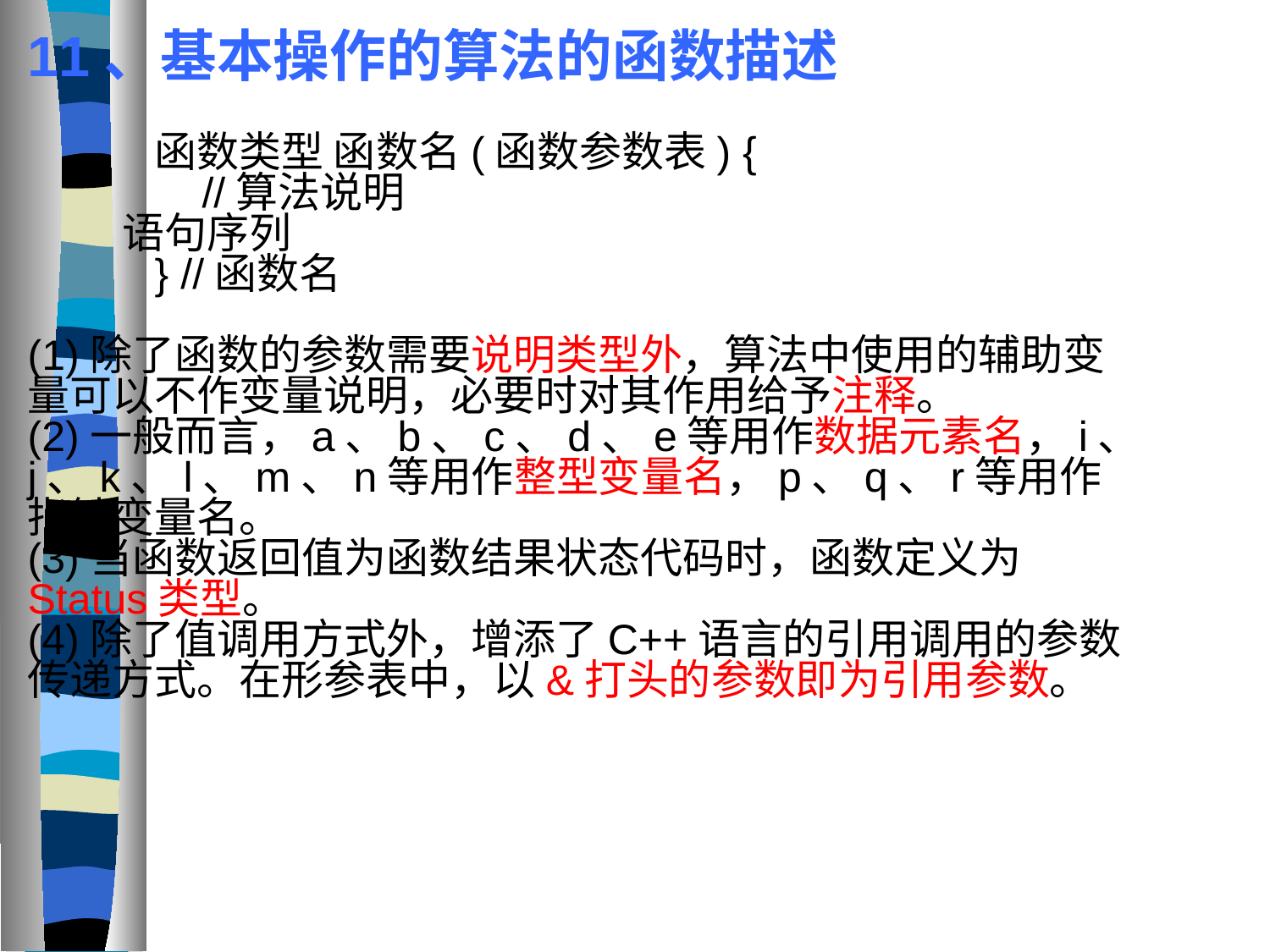

11、基本操作的算法的函数描述
  	函数类型 函数名(函数参数表) {
	    //算法说明
          语句序列
	} //函数名
(1)除了函数的参数需要说明类型外，算法中使用的辅助变量可以不作变量说明，必要时对其作用给予注释。
(2)一般而言，a、b、c、d、e等用作数据元素名，i、j、k、l、m、n等用作整型变量名，p、q、r等用作指针变量名。
(3)当函数返回值为函数结果状态代码时，函数定义为Status类型。
(4)除了值调用方式外，增添了C++语言的引用调用的参数传递方式。在形参表中，以&打头的参数即为引用参数。